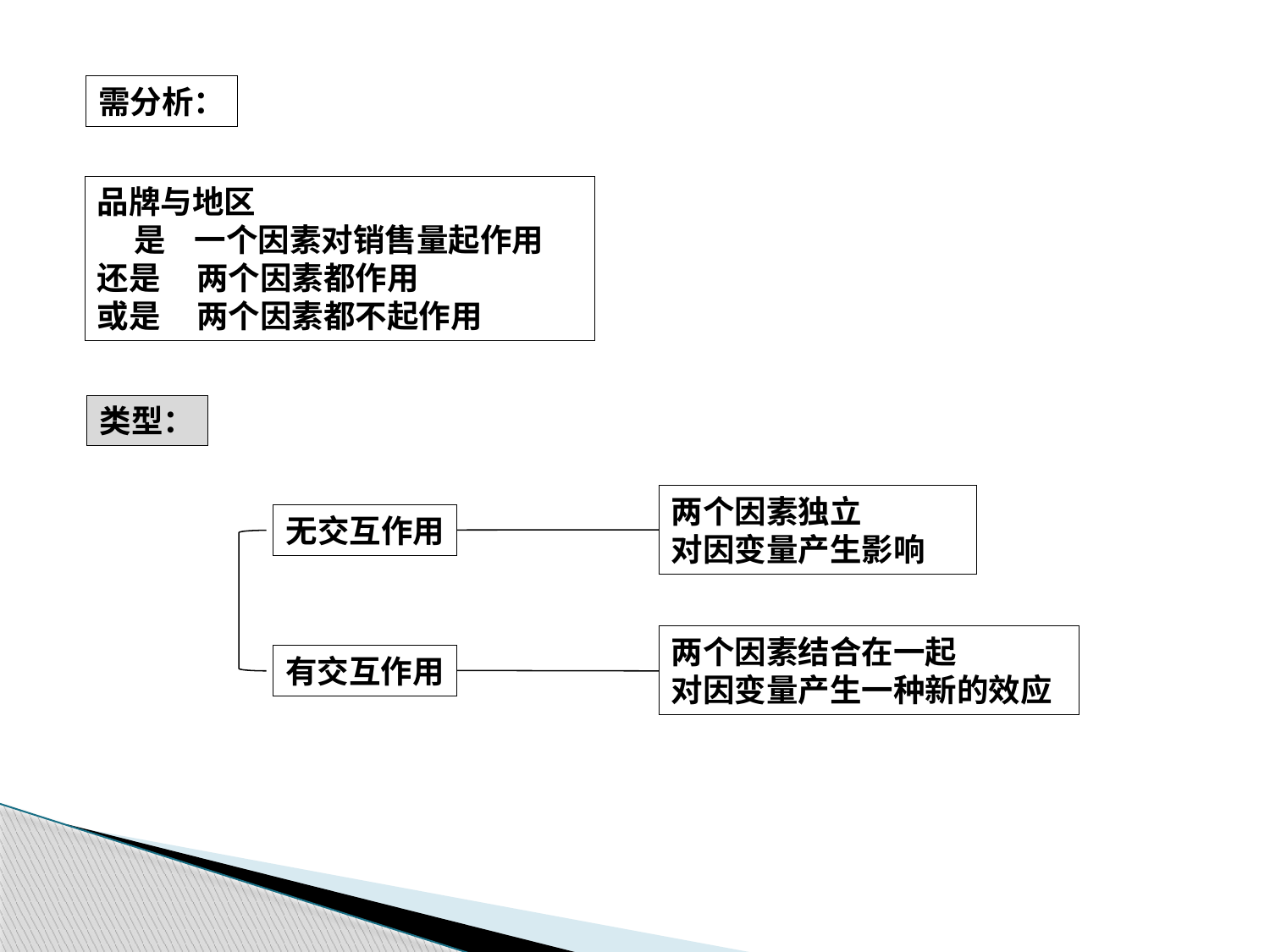

需分析：
品牌与地区
    是    一个因素对销售量起作用
还是     两个因素都作用
或是     两个因素都不起作用
类型：
两个因素独立
对因变量产生影响
无交互作用

两个因素结合在一起
对因变量产生一种新的效应
有交互作用